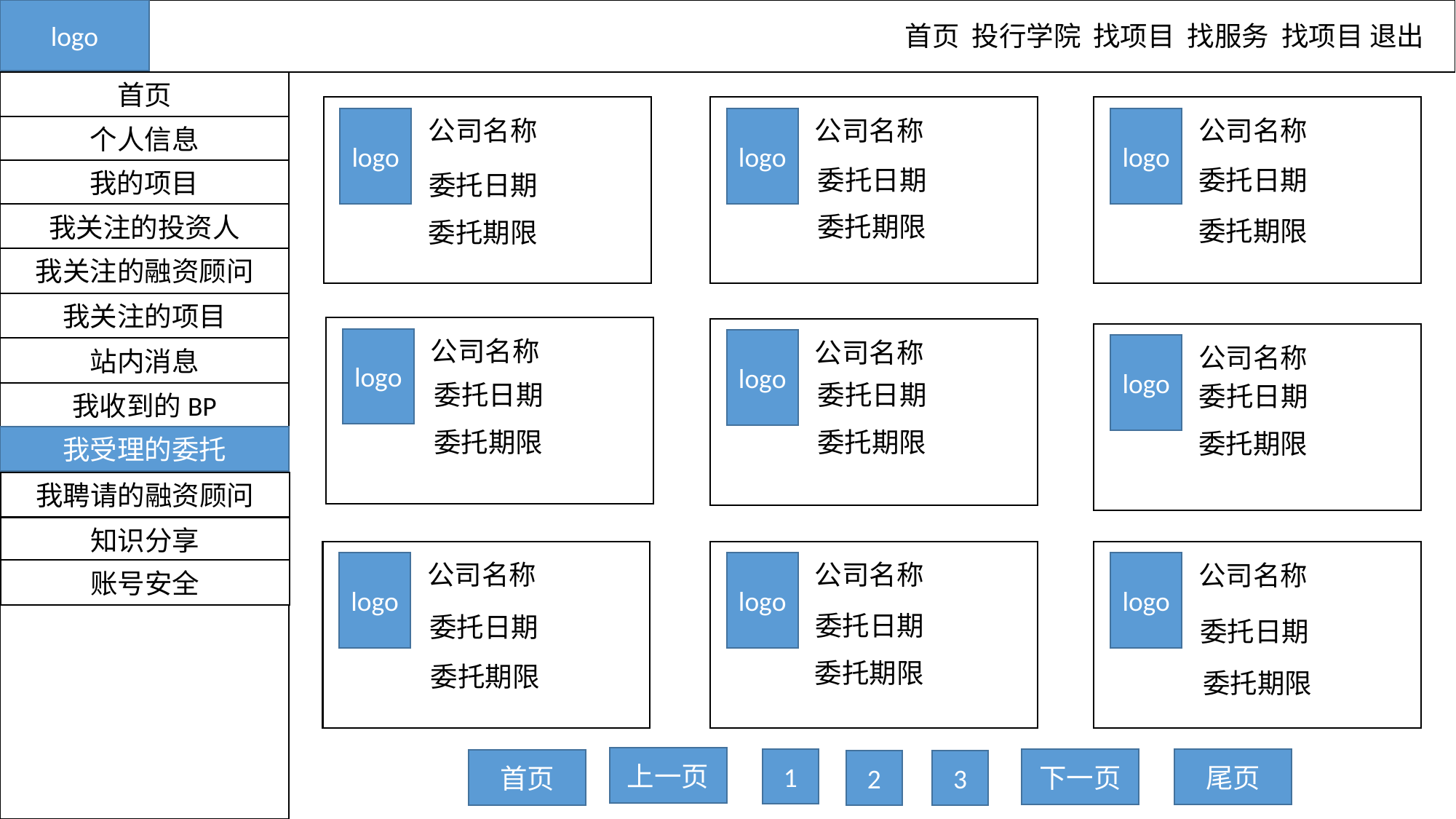

logo
首页  投行学院  找项目  找服务  找项目 退出

首页

logo
公司名称
logo
公司名称
logo
公司名称
个人信息
委托日期
委托日期
我的项目
委托日期
我关注的投资人
委托期限
委托期限
委托期限
我关注的融资顾问
我关注的项目

logo
公司名称
logo
公司名称
logo
公司名称
站内消息
委托日期
委托日期
委托日期
我收到的BP
委托期限
委托期限
委托期限
我受理的委托
我聘请的融资顾问
知识分享

logo
公司名称
logo
公司名称
logo
公司名称
账号安全
委托日期
委托日期
委托日期
委托期限
委托期限
委托期限
上一页
1
下一页
尾页
首页
2
3